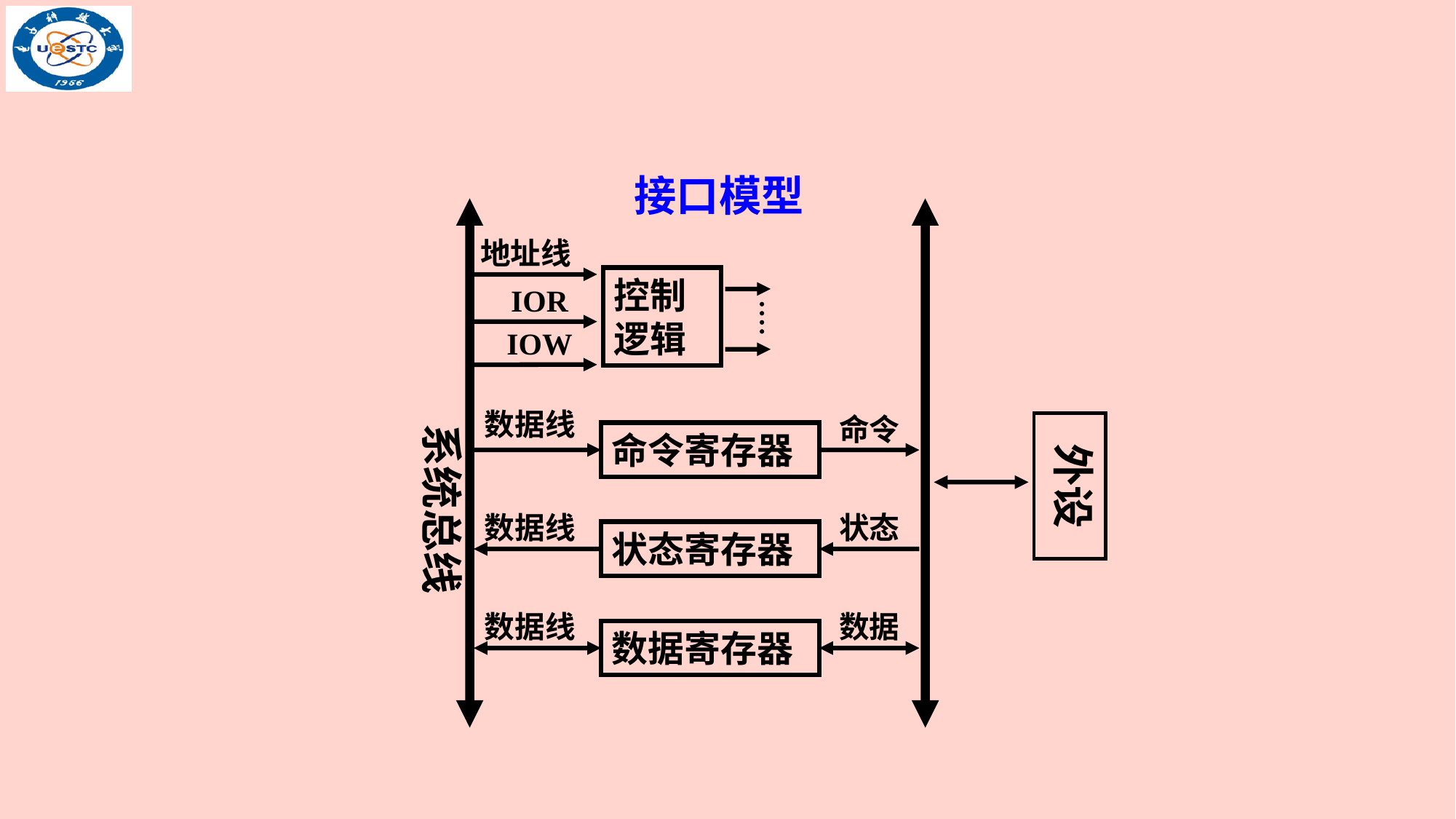

接口模型

地址线
控制逻辑

IOR

IOW

数据线
命令
外设
系统总线
命令寄存器

数据线
状态
状态寄存器

数据线
数据
数据寄存器